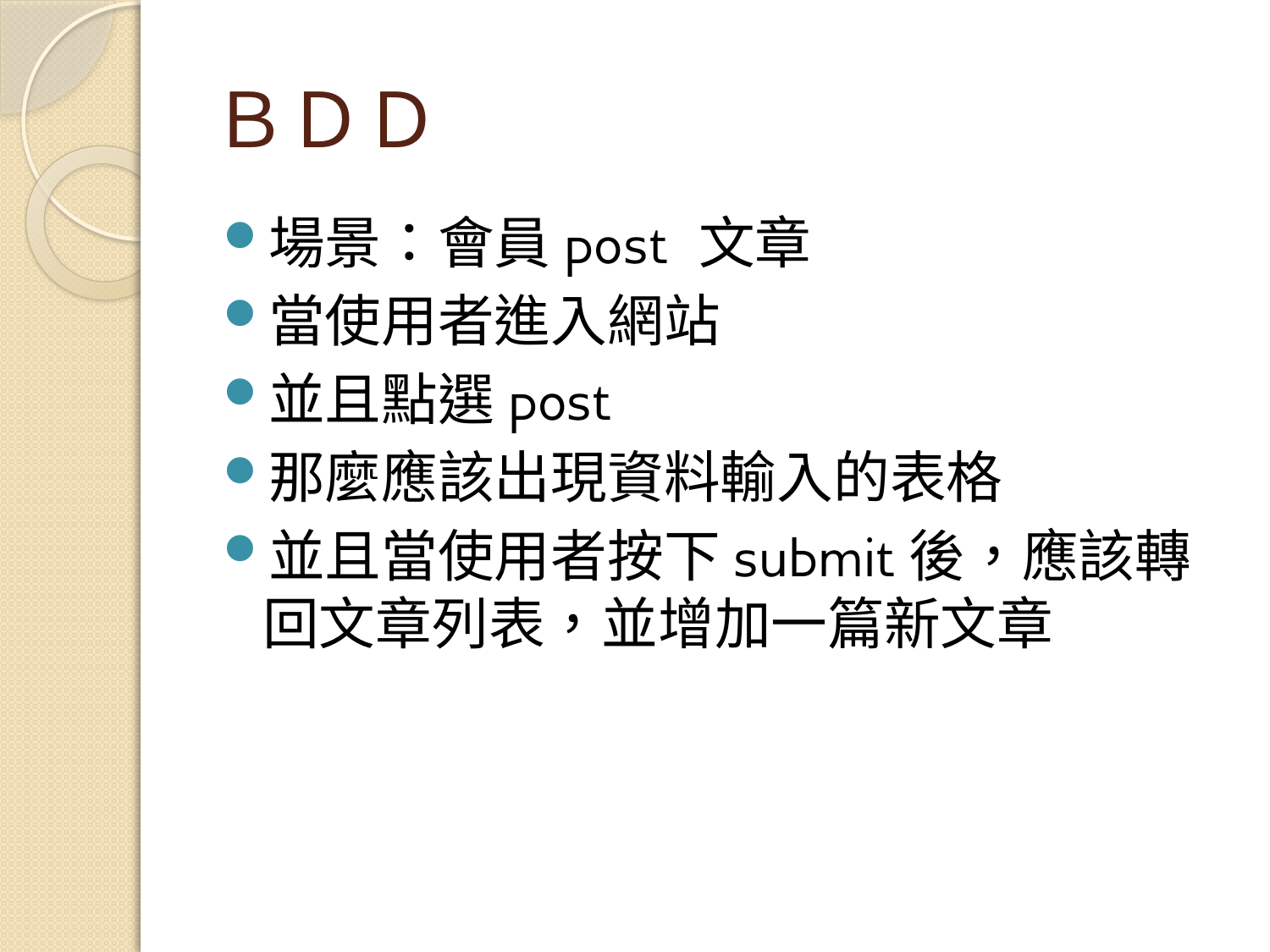

# ＢＤＤ
場景：會員post 文章
當使用者進入網站
並且點選post
那麼應該出現資料輸入的表格
並且當使用者按下submit後，應該轉回文章列表，並增加一篇新文章